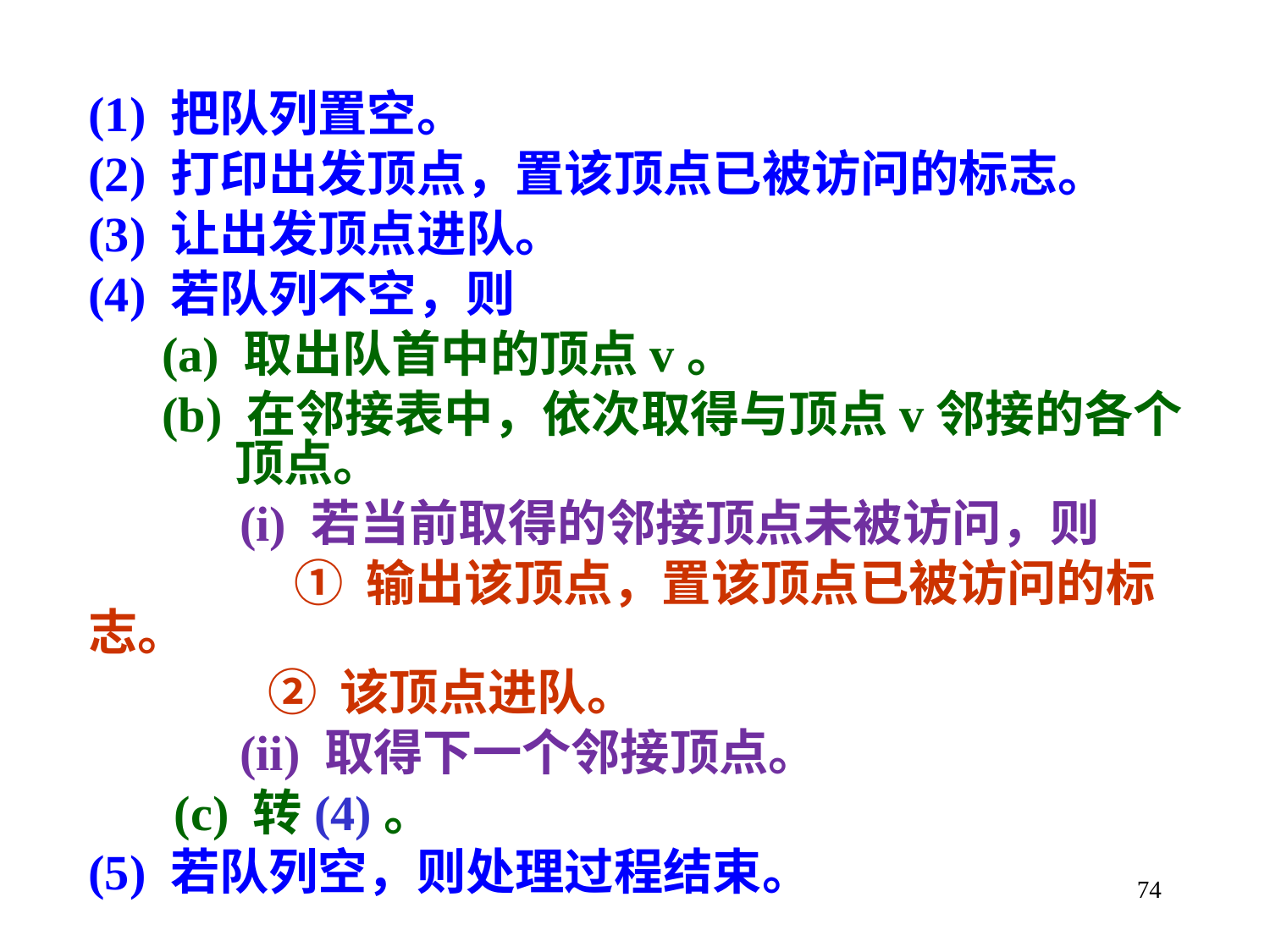

(1) 把队列置空。
(2) 打印出发顶点，置该顶点已被访问的标志。
(3) 让出发顶点进队。
(4) 若队列不空，则
      (a) 取出队首中的顶点v。
      (b) 在邻接表中，依次取得与顶点v邻接的各个
            顶点。
	  (i) 若当前取得的邻接顶点未被访问，则
	       ① 输出该顶点，置该顶点已被访问的标志。
                ② 该顶点进队。
	  (ii) 取得下一个邻接顶点。
       (c) 转(4)。
(5) 若队列空，则处理过程结束。
74